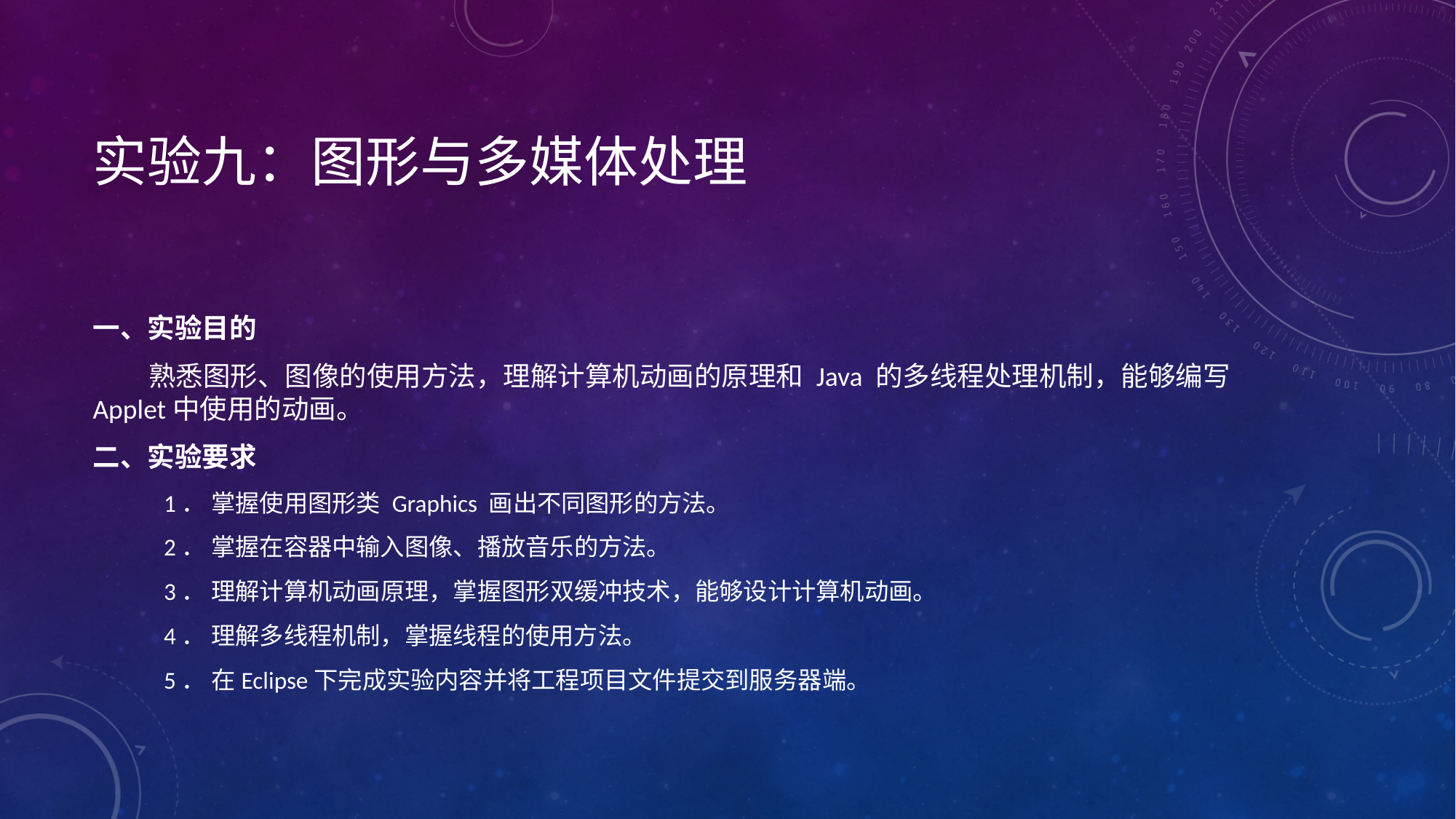

# 实验九：图形与多媒体处理
一、实验目的
        熟悉图形、图像的使用方法，理解计算机动画的原理和 Java 的多线程处理机制，能够编写 Applet中使用的动画。
二、实验要求
   1． 掌握使用图形类 Graphics 画出不同图形的方法。
   2． 掌握在容器中输入图像、播放音乐的方法。
   3． 理解计算机动画原理，掌握图形双缓冲技术，能够设计计算机动画。
   4． 理解多线程机制，掌握线程的使用方法。
   5． 在Eclipse下完成实验内容并将工程项目文件提交到服务器端。